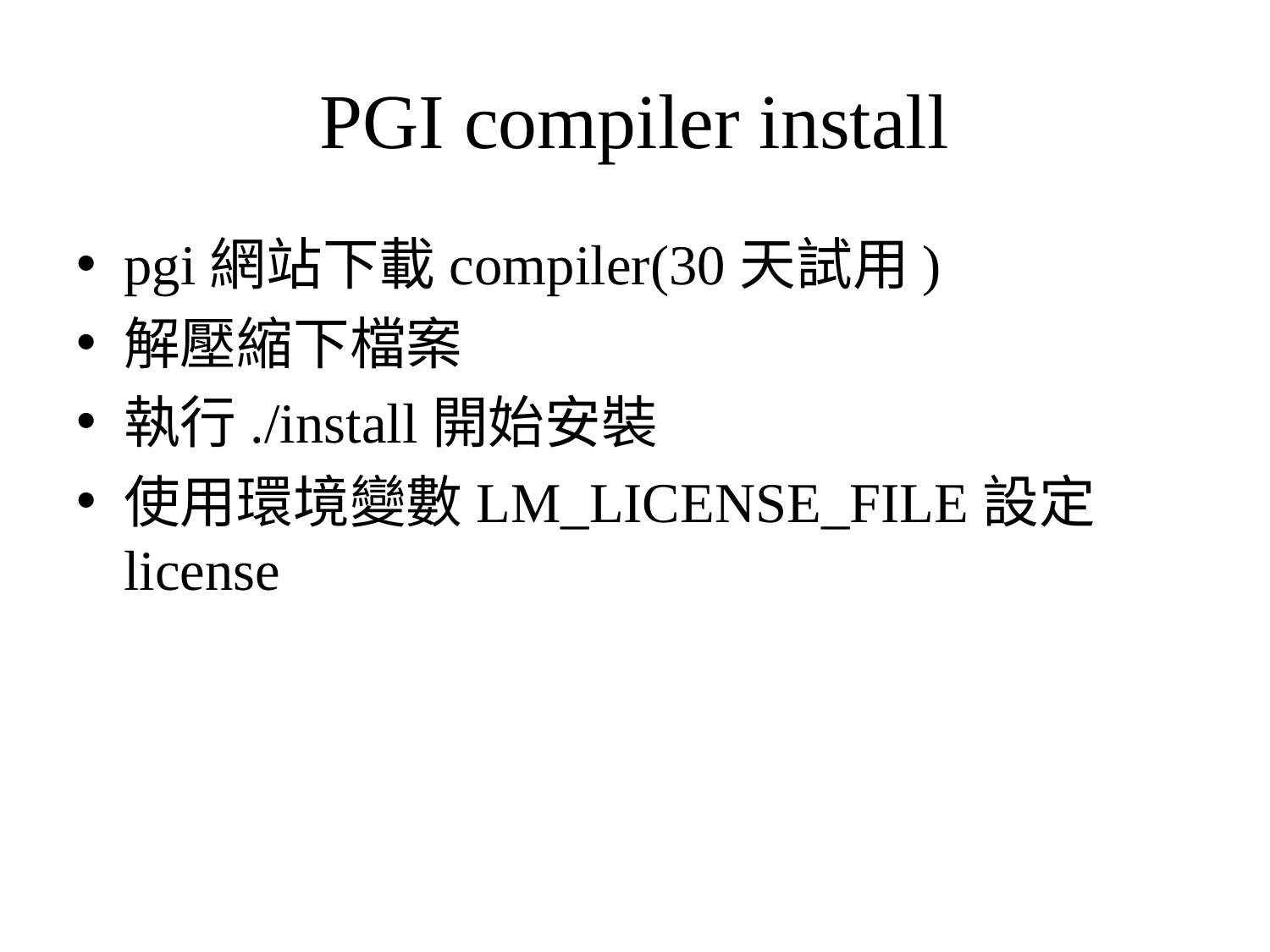

# PGI compiler install
pgi網站下載compiler(30天試用)
解壓縮下檔案
執行./install開始安裝
使用環境變數LM_LICENSE_FILE設定license